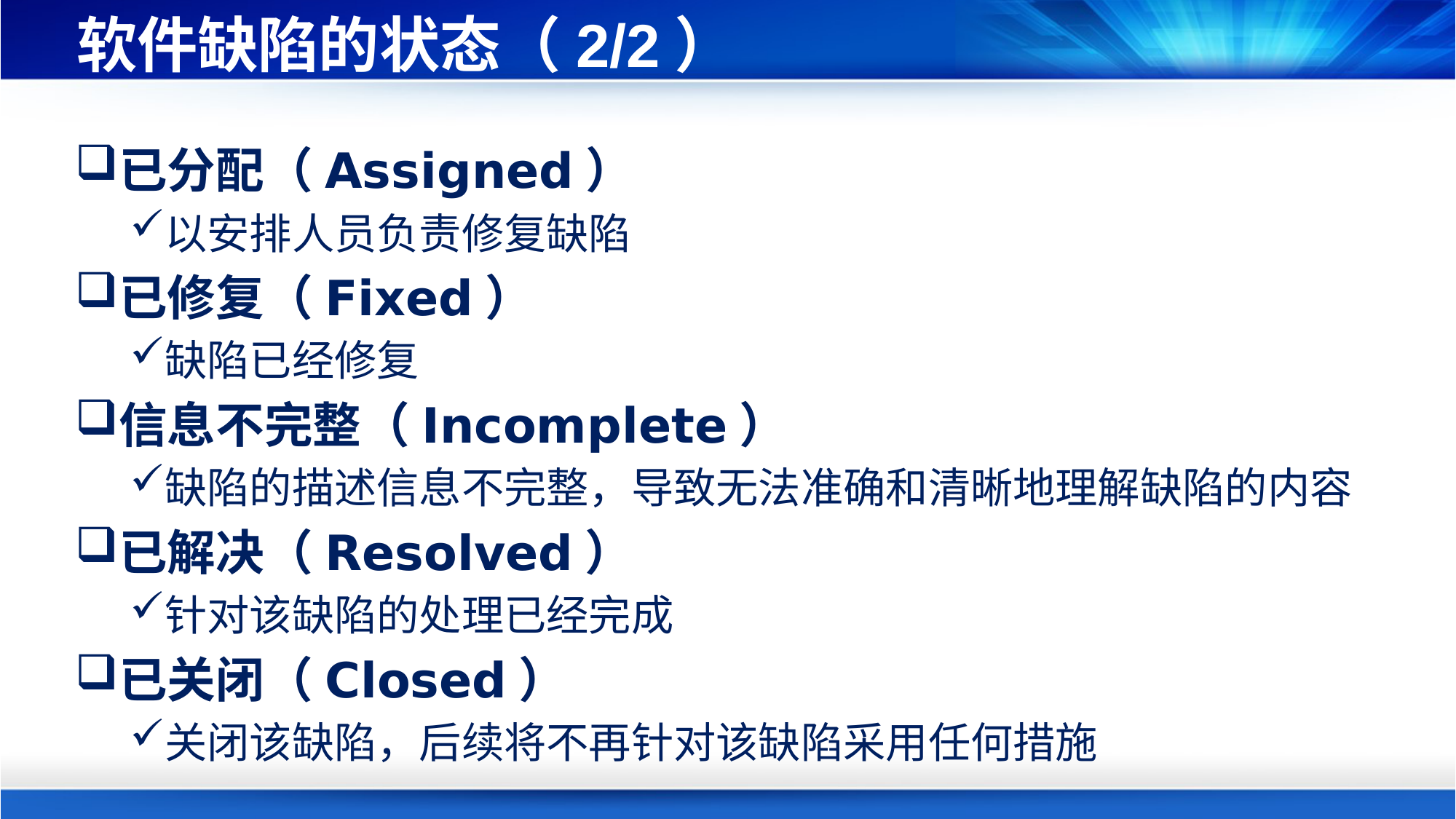

# 软件缺陷的状态（2/2）
已分配（Assigned）
以安排人员负责修复缺陷
已修复（Fixed）
缺陷已经修复
信息不完整（Incomplete）
缺陷的描述信息不完整，导致无法准确和清晰地理解缺陷的内容
已解决（Resolved）
针对该缺陷的处理已经完成
已关闭（Closed）
关闭该缺陷，后续将不再针对该缺陷采用任何措施